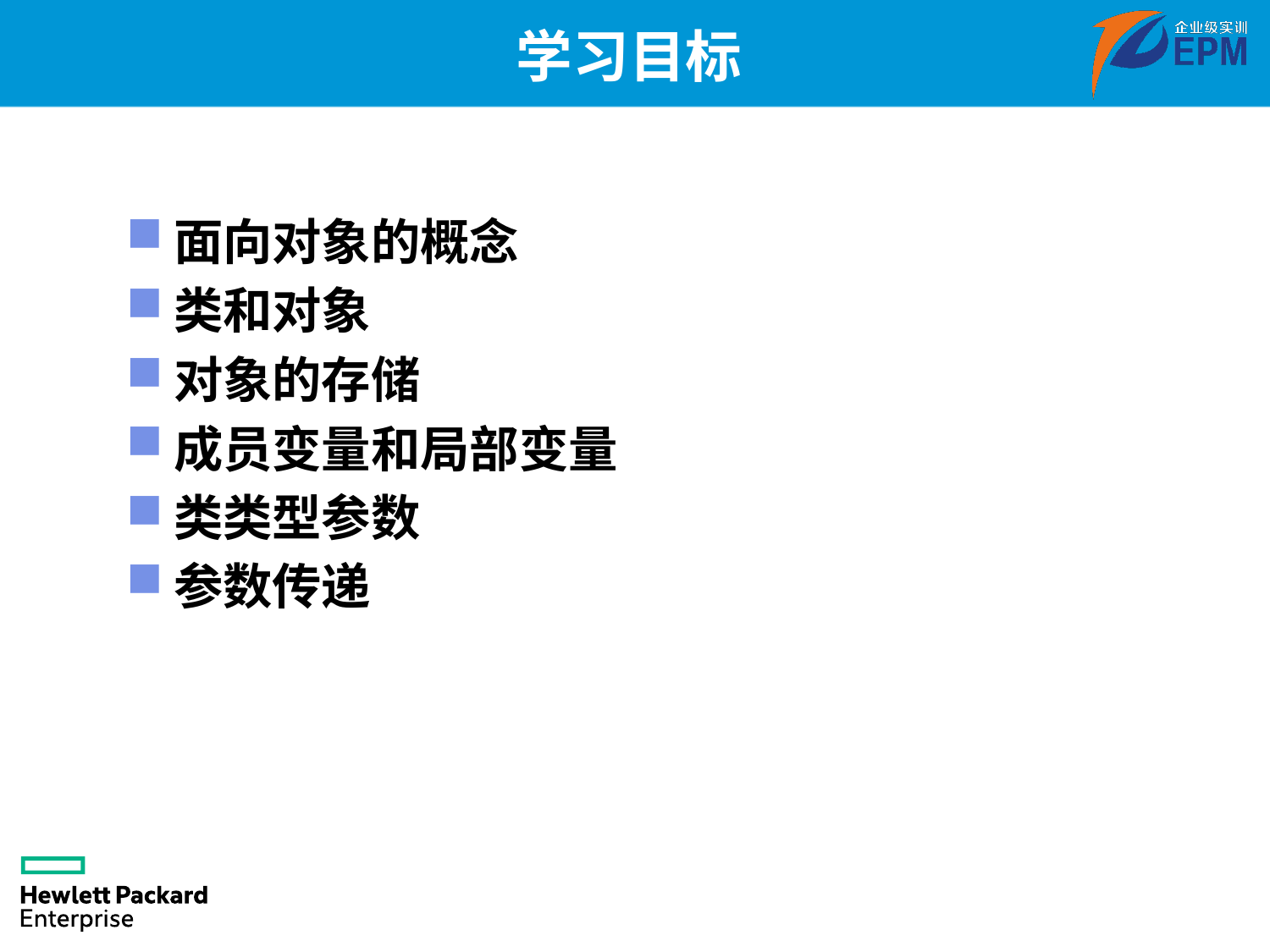

# 学习目标
面向对象的概念
类和对象
对象的存储
成员变量和局部变量
类类型参数
参数传递